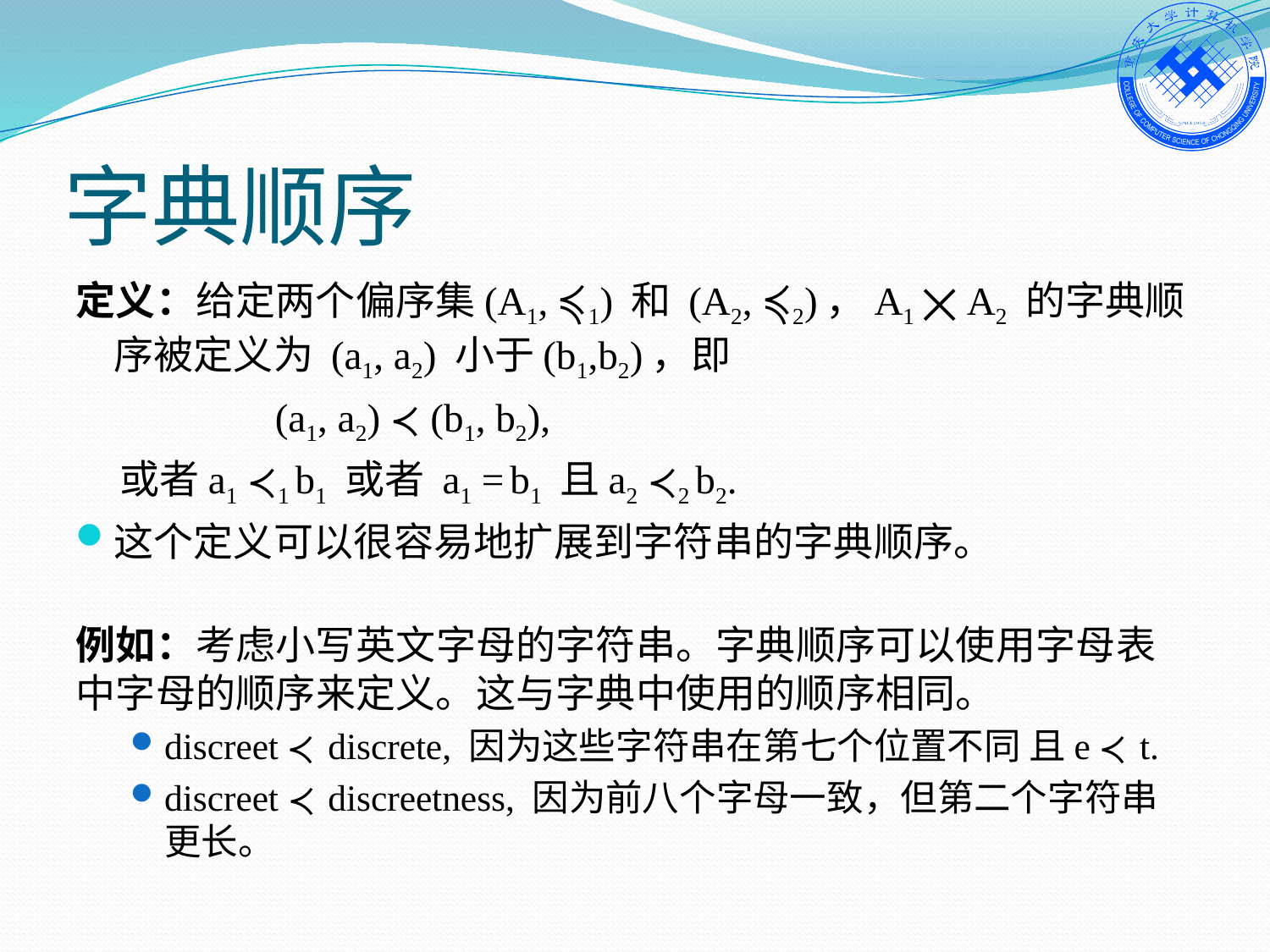

# 字典顺序
定义：给定两个偏序集(A1, ≼1) 和 (A2, ≼2)，A1 ⨉ A2 的字典顺序被定义为 (a1, a2) 小于(b1,b2)，即
                    (a1, a2) ≺ (b1, b2),
    或者a1 ≺1 b1 或者 a1 = b1 且a2 ≺2 b2.
这个定义可以很容易地扩展到字符串的字典顺序。
例如：考虑小写英文字母的字符串。字典顺序可以使用字母表中字母的顺序来定义。这与字典中使用的顺序相同。
discreet ≺ discrete, 因为这些字符串在第七个位置不同 且e ≺ t.
discreet ≺ discreetness, 因为前八个字母一致，但第二个字符串更长。